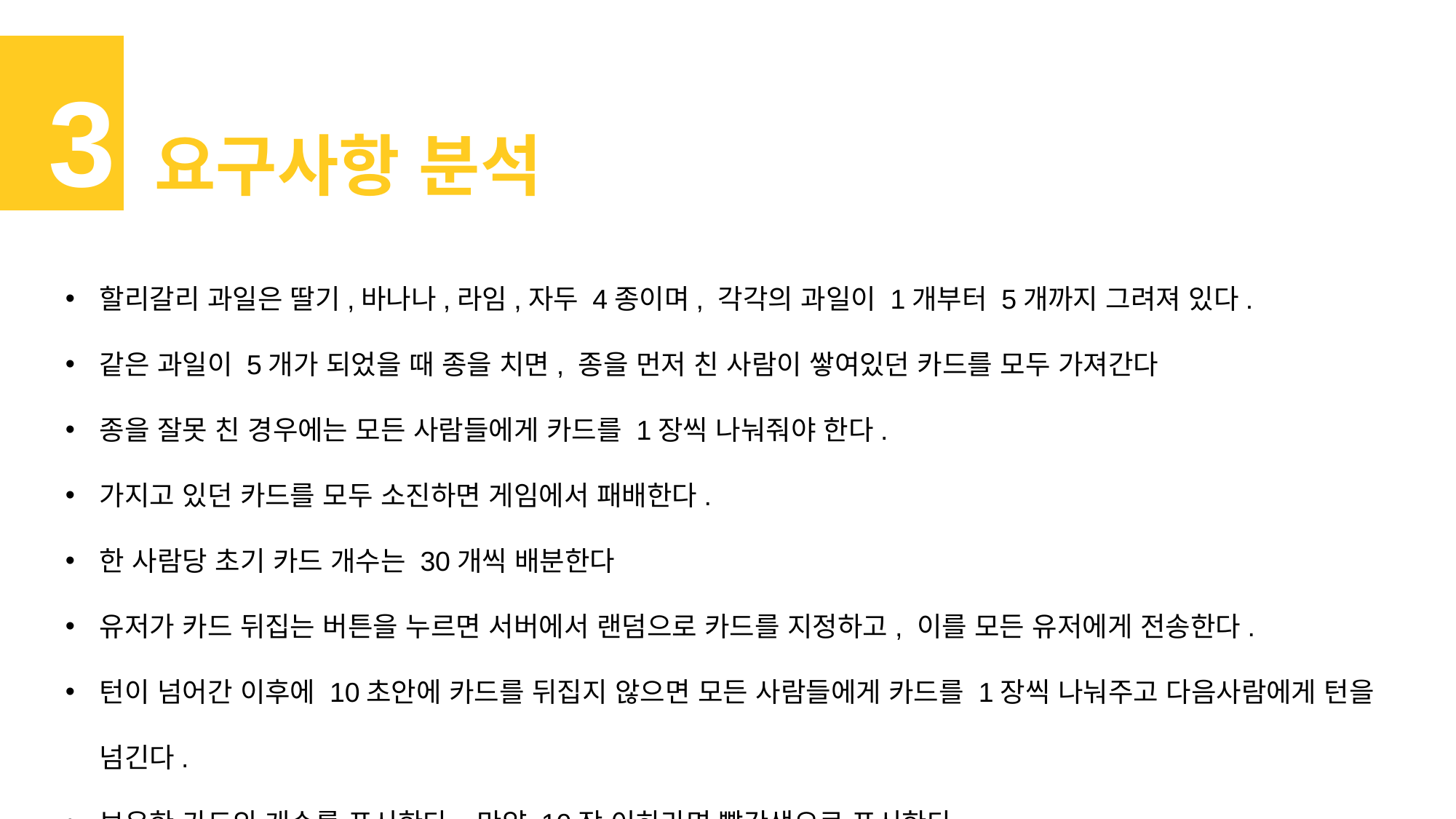

3
요구사항 분석
할리갈리 과일은 딸기,바나나,라임,자두 4종이며, 각각의 과일이 1개부터 5개까지 그려져 있다.
같은 과일이 5개가 되었을 때 종을 치면, 종을 먼저 친 사람이 쌓여있던 카드를 모두 가져간다
종을 잘못 친 경우에는 모든 사람들에게 카드를 1장씩 나눠줘야 한다.
가지고 있던 카드를 모두 소진하면 게임에서 패배한다.
한 사람당 초기 카드 개수는 30개씩 배분한다
유저가 카드 뒤집는 버튼을 누르면 서버에서 랜덤으로 카드를 지정하고, 이를 모든 유저에게 전송한다.
턴이 넘어간 이후에 10초안에 카드를 뒤집지 않으면 모든 사람들에게 카드를 1장씩 나눠주고 다음사람에게 턴을 넘긴다.
보유한 카드의 개수를 표시한다. 만약 10장 이하라면 빨간색으로 표시한다.